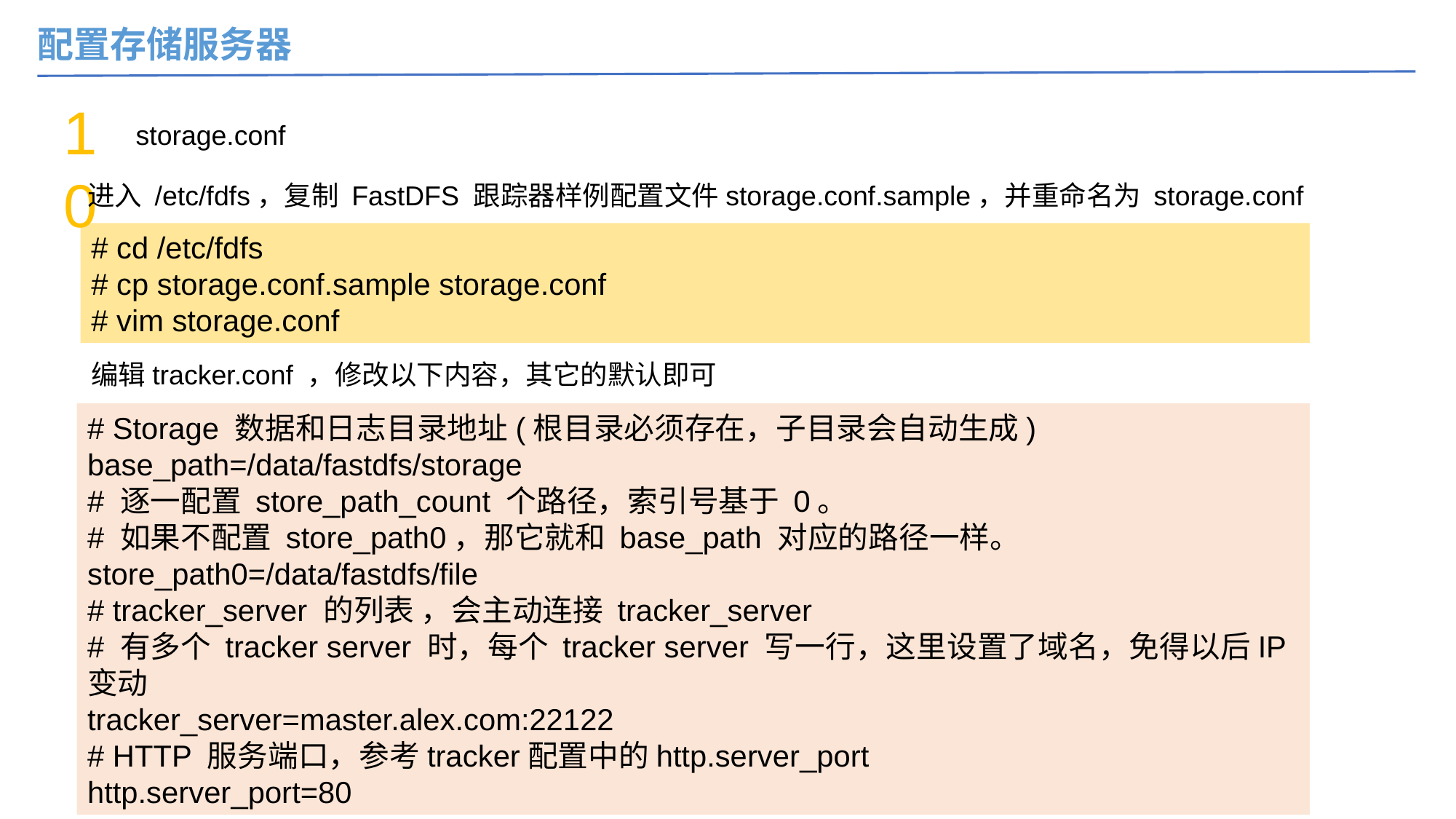

配置存储服务器
10
storage.conf
进入 /etc/fdfs，复制 FastDFS 跟踪器样例配置文件storage.conf.sample，并重命名为 storage.conf
# cd /etc/fdfs
# cp storage.conf.sample storage.conf
# vim storage.conf
编辑tracker.conf ，修改以下内容，其它的默认即可
# Storage 数据和日志目录地址(根目录必须存在，子目录会自动生成)
base_path=/data/fastdfs/storage
# 逐一配置 store_path_count 个路径，索引号基于 0。
# 如果不配置 store_path0，那它就和 base_path 对应的路径一样。
store_path0=/data/fastdfs/file
# tracker_server 的列表 ，会主动连接 tracker_server
# 有多个 tracker server 时，每个 tracker server 写一行，这里设置了域名，免得以后IP变动
tracker_server=master.alex.com:22122
# HTTP 服务端口，参考tracker配置中的http.server_port
http.server_port=80